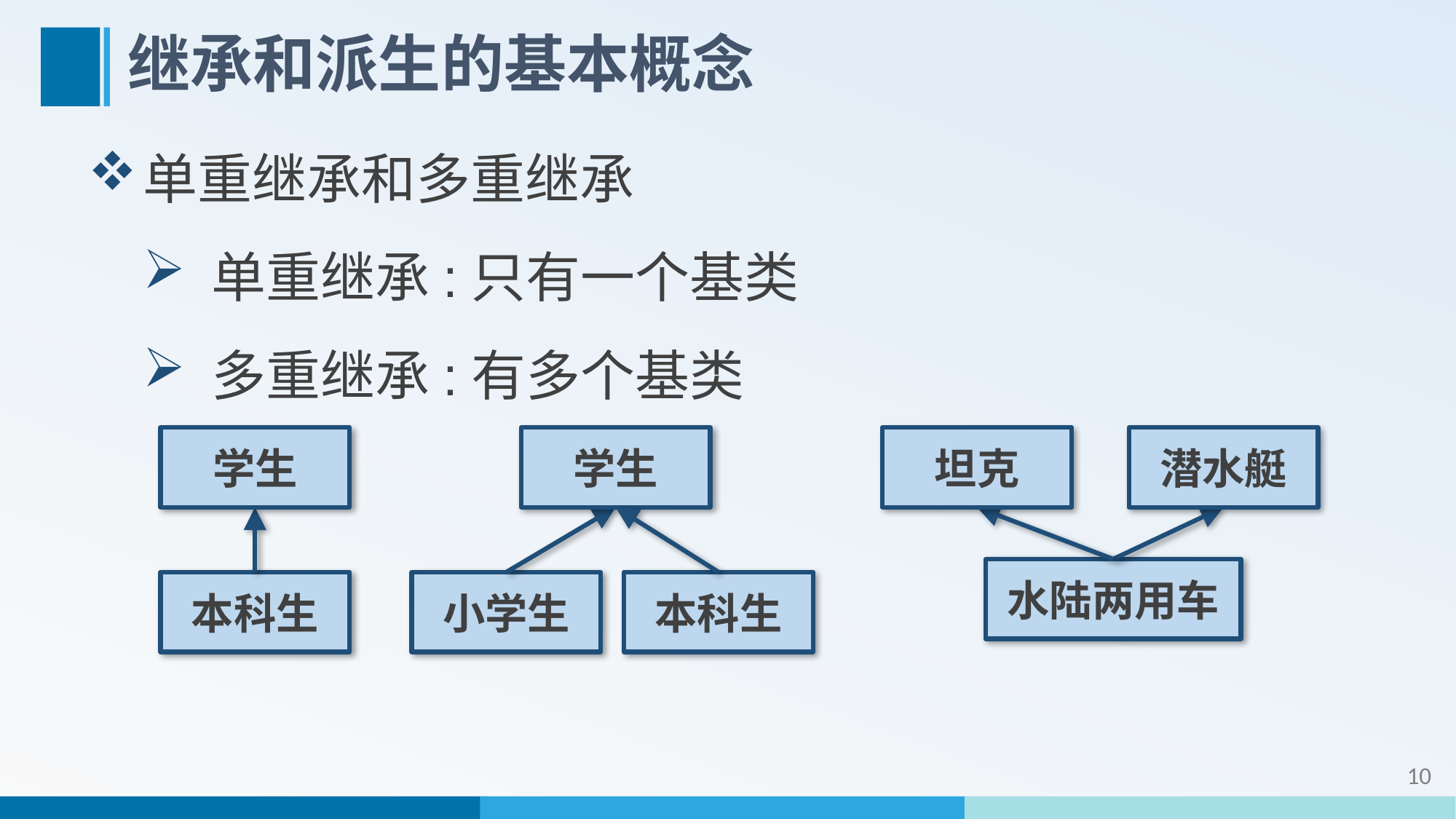

# 继承和派生的基本概念
单重继承和多重继承
单重继承:只有一个基类
多重继承:有多个基类
学生
坦克
学生
潜水艇
水陆两用车
本科生
本科生
小学生